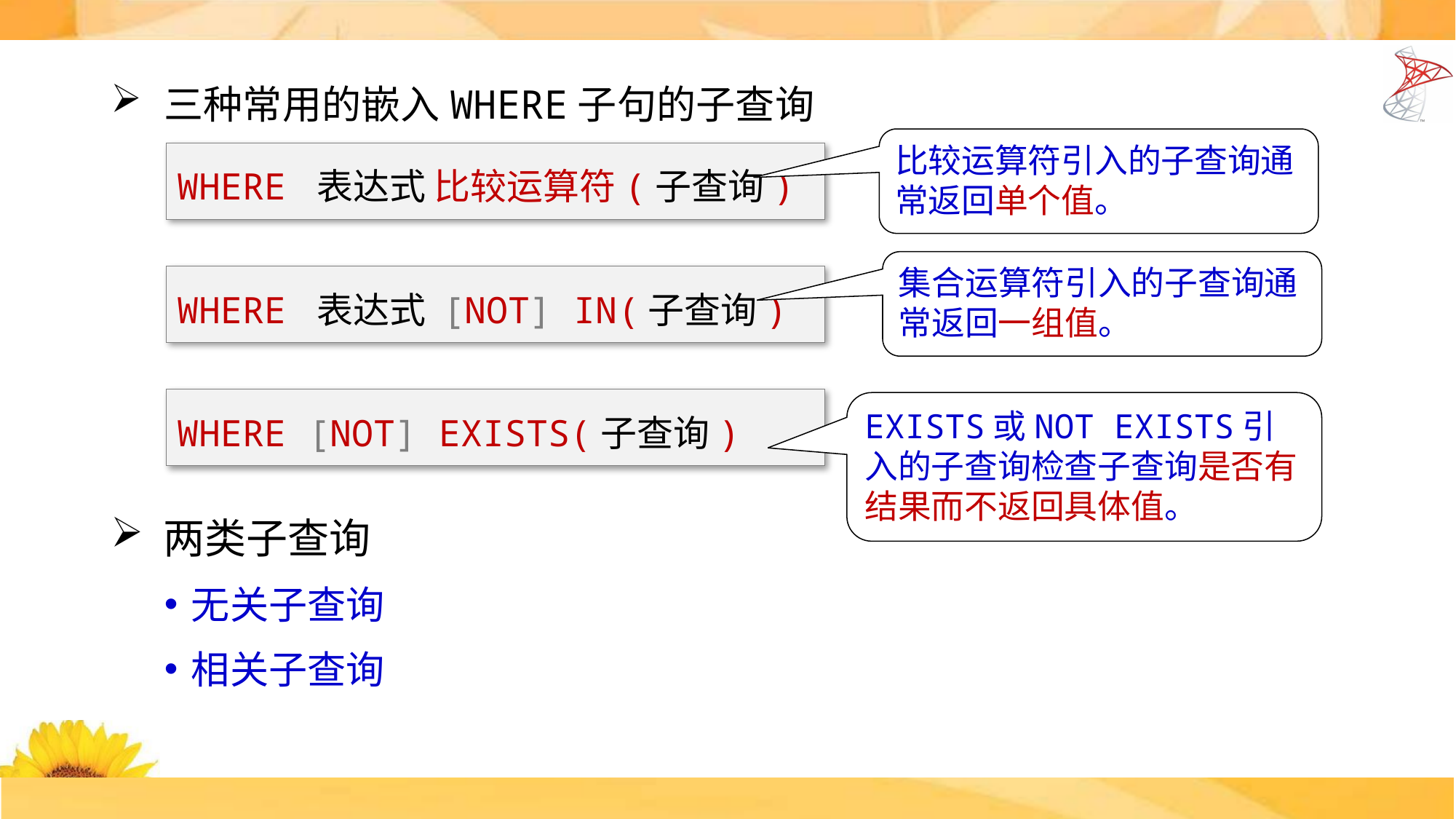

三种常用的嵌入WHERE子句的子查询

比较运算符引入的子查询通常返回单个值。
WHERE 表达式 比较运算符(子查询)
集合运算符引入的子查询通常返回一组值。
WHERE 表达式 [NOT] IN(子查询)
WHERE [NOT] EXISTS(子查询)
EXISTS或NOT EXISTS引入的子查询检查子查询是否有结果而不返回具体值。
两类子查询
无关子查询
相关子查询